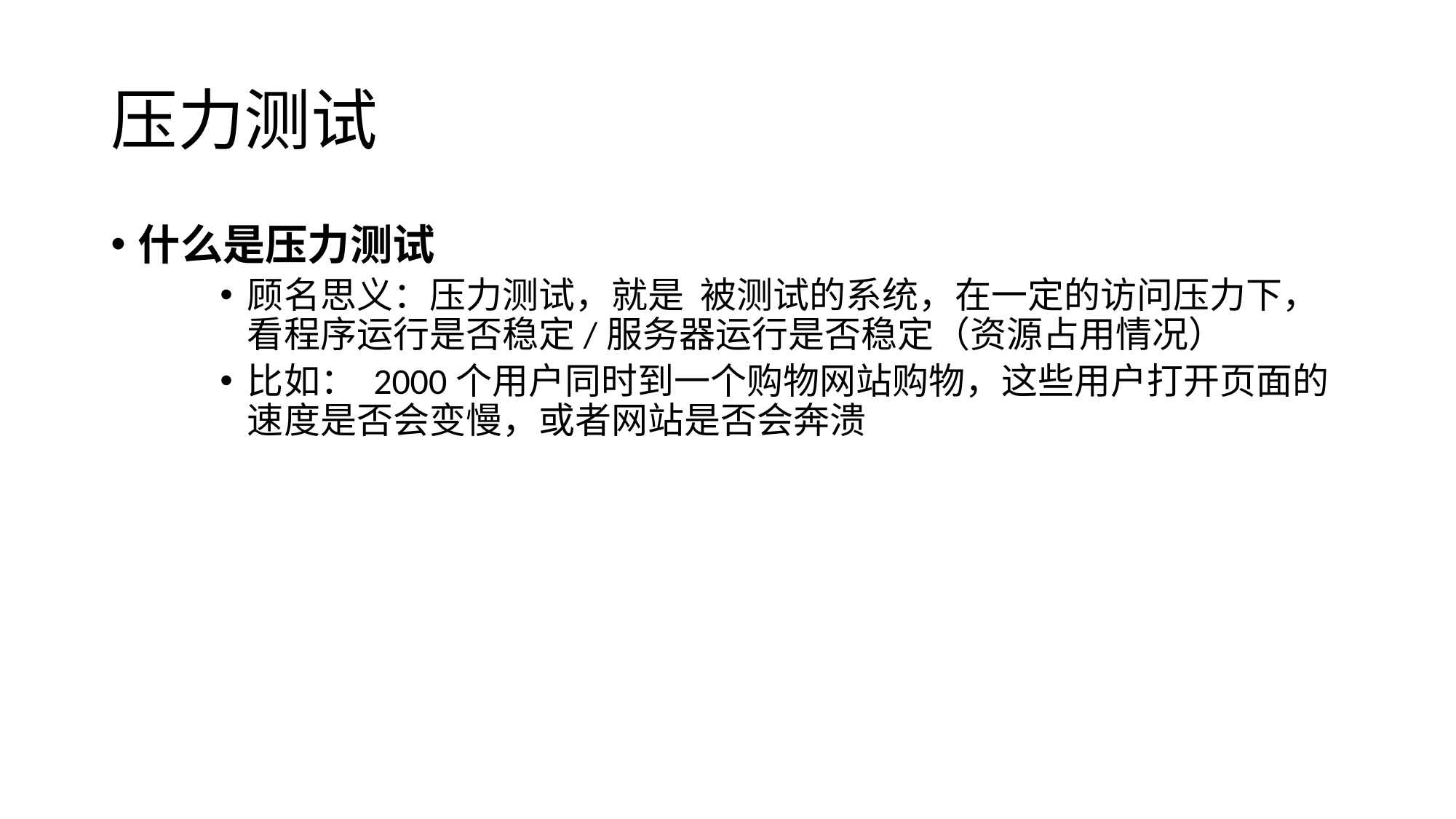

# 压力测试
什么是压力测试
顾名思义：压力测试，就是  被测试的系统，在一定的访问压力下，看程序运行是否稳定/服务器运行是否稳定（资源占用情况）
比如： 2000个用户同时到一个购物网站购物，这些用户打开页面的速度是否会变慢，或者网站是否会奔溃